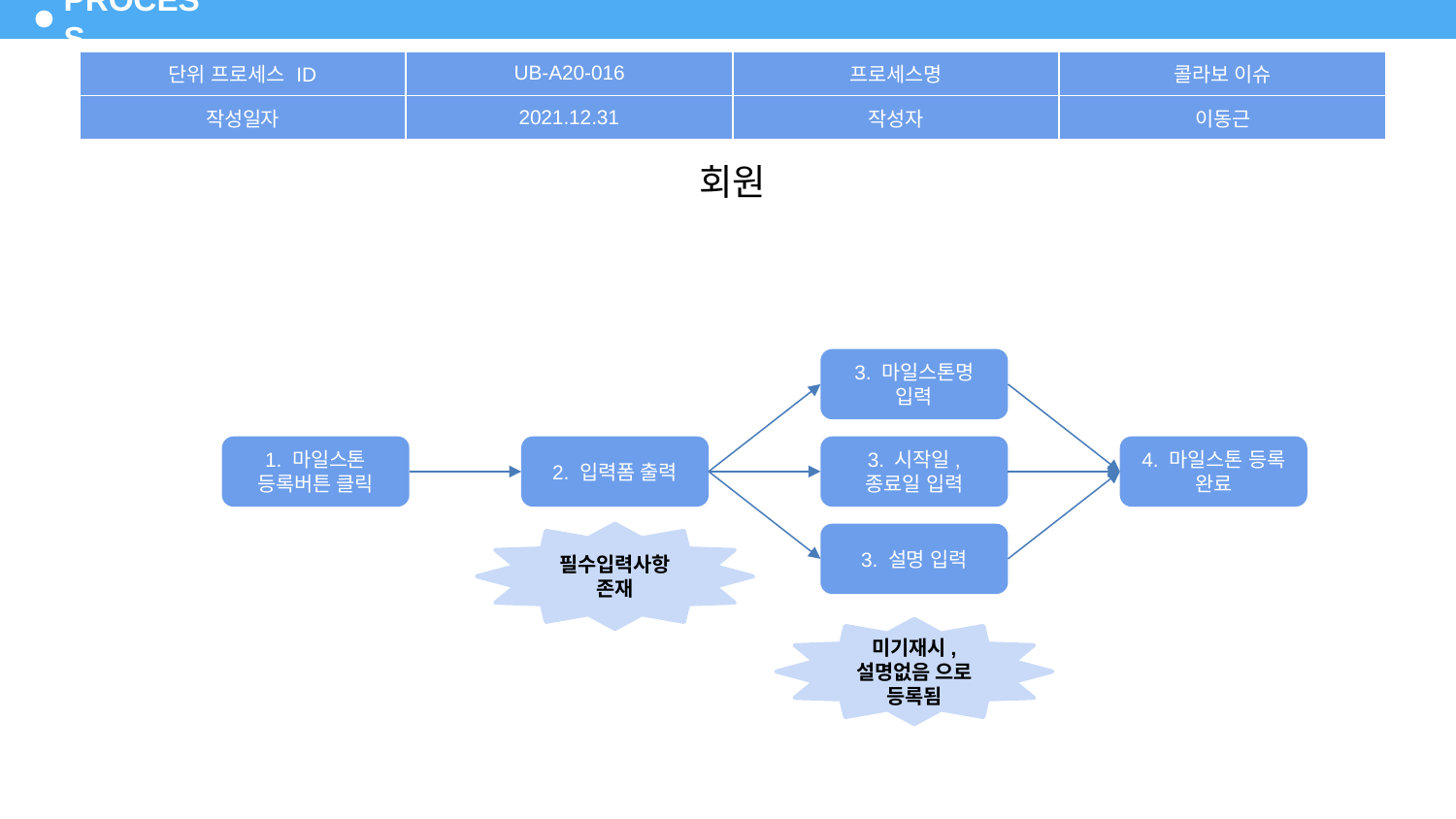

# PROCESS
| 단위 프로세스 ID | UB-A20-016 | 프로세스명 | 콜라보 이슈 |
| --- | --- | --- | --- |
| 작성일자 | 2021.12.31 | 작성자 | 이동근 |
회원
3. 마일스톤명 입력
1. 마일스톤 등록버튼 클릭
2. 입력폼 출력
3. 시작일, 종료일 입력
4. 마일스톤 등록 완료
필수입력사항 존재
3. 설명 입력
미기재시, 설명없음 으로 등록됨